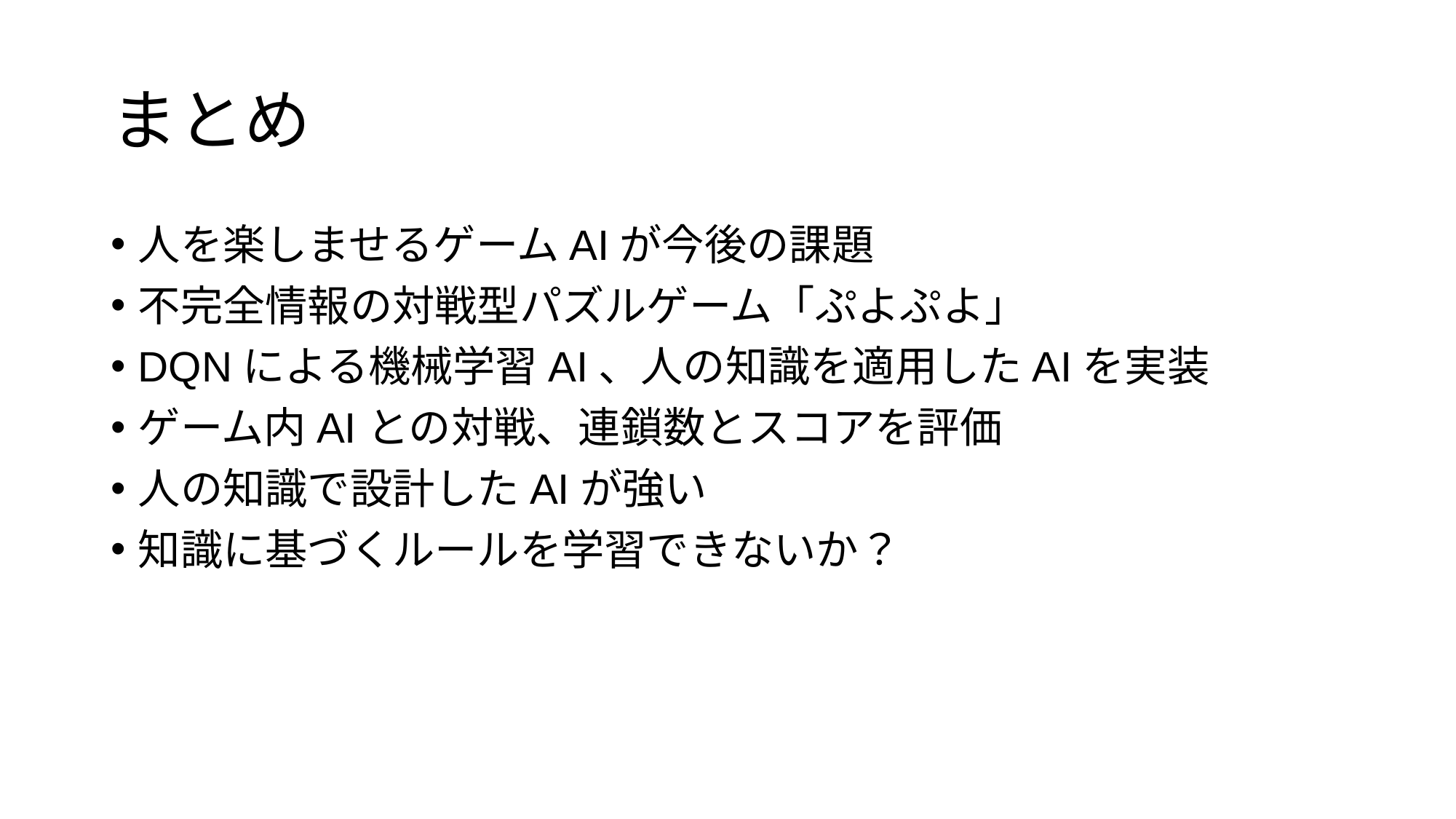

# まとめ
人を楽しませるゲームAIが今後の課題
不完全情報の対戦型パズルゲーム「ぷよぷよ」
DQNによる機械学習AI、人の知識を適用したAIを実装
ゲーム内AIとの対戦、連鎖数とスコアを評価
人の知識で設計したAIが強い
知識に基づくルールを学習できないか？